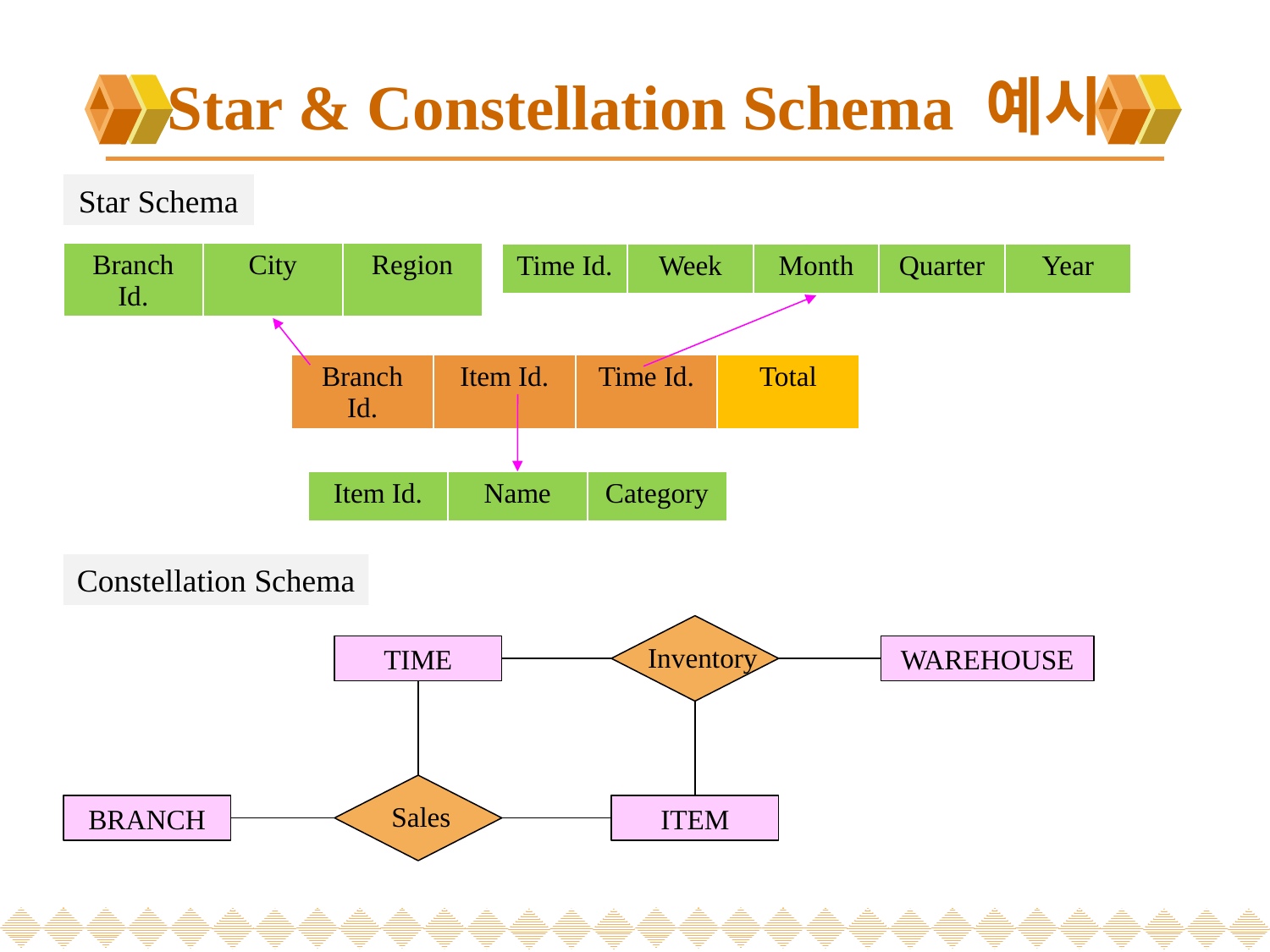

# Star & Constellation Schema 예시
Star Schema
| Branch Id. | City | Region |
| --- | --- | --- |
| Time Id. | Week | Month | Quarter | Year |
| --- | --- | --- | --- | --- |
| Branch Id. | Item Id. | Time Id. | Total |
| --- | --- | --- | --- |
| Item Id. | Name | Category |
| --- | --- | --- |
Constellation Schema

Inventory
TIME
WAREHOUSE

Sales
BRANCH
ITEM